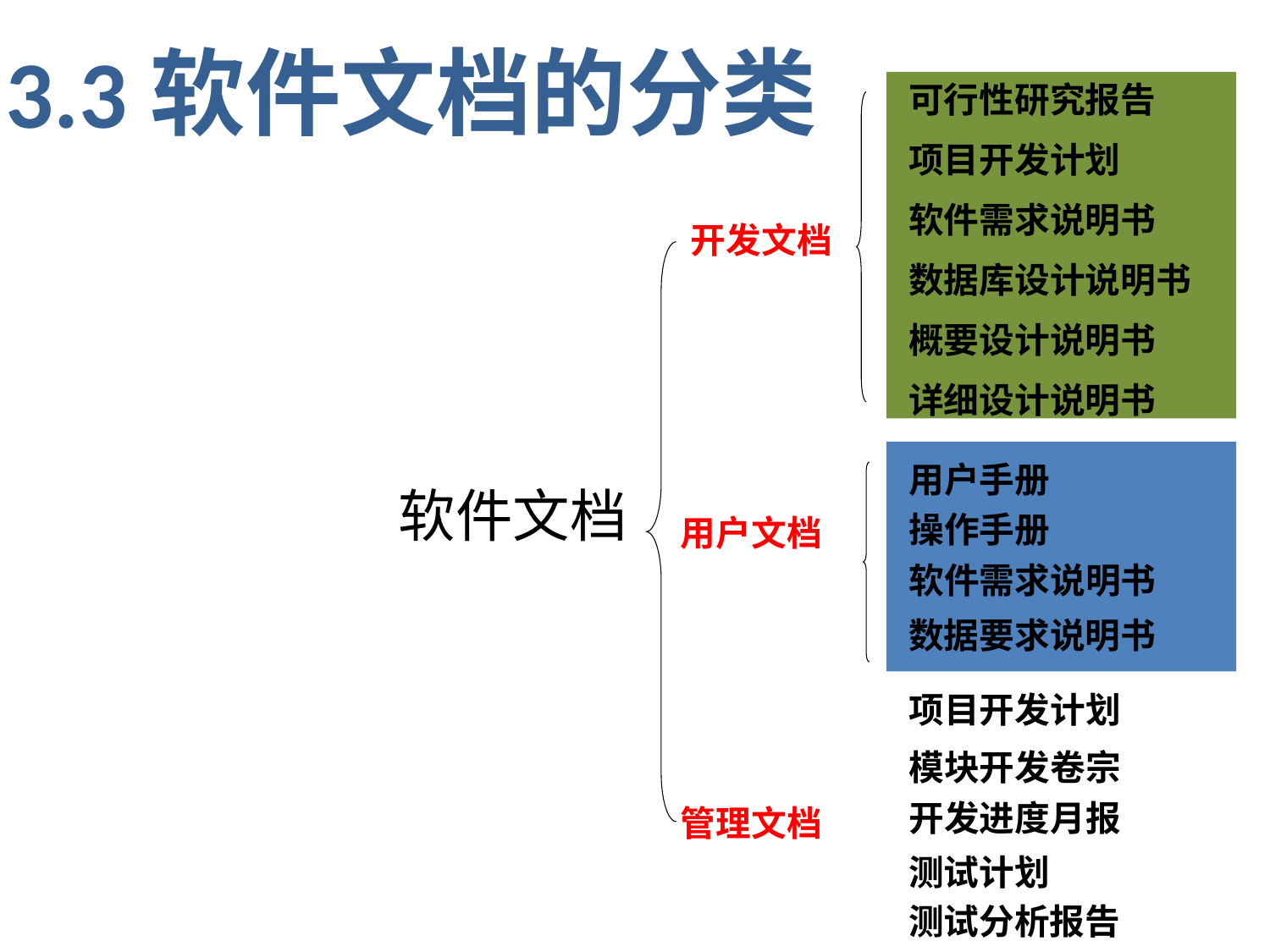

3.3软件文档的分类
可行性研究报告

项目开发计划
软件需求说明书
开发文档

数据库设计说明书
概要设计说明书
详细设计说明书

用户手册

 软件文档
操作手册
用户文档
软件需求说明书
数据要求说明书
项目开发计划
模块开发卷宗
开发进度月报
管理文档
测试计划

测试分析报告